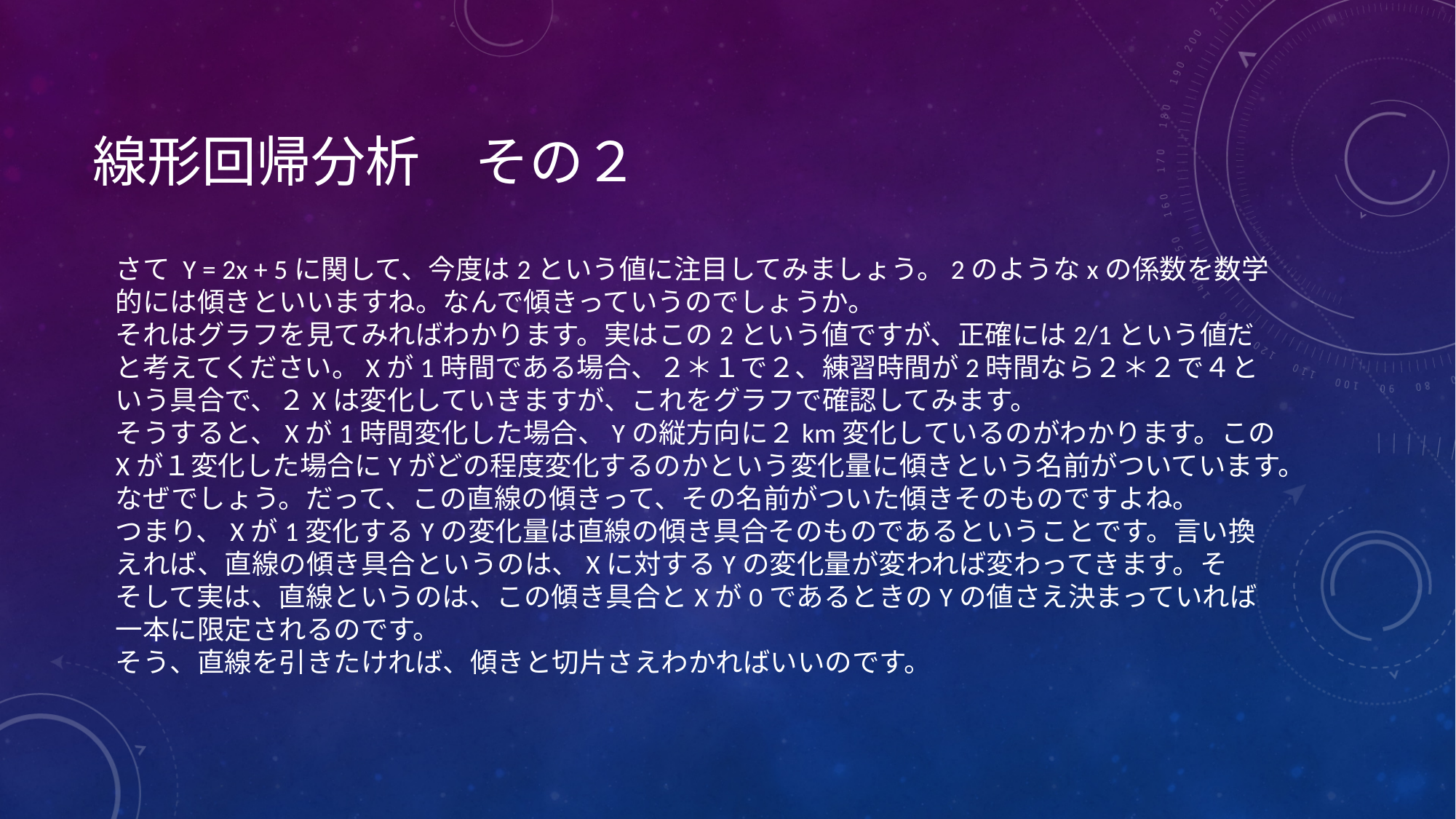

# 線形回帰分析　その２
さて Y = 2x + 5に関して、今度は2という値に注目してみましょう。2のようなxの係数を数学的には傾きといいますね。なんで傾きっていうのでしょうか。
それはグラフを見てみればわかります。実はこの2という値ですが、正確には2/1という値だと考えてください。Xが1時間である場合、２＊１で２、練習時間が2時間なら２＊２で４という具合で、２Xは変化していきますが、これをグラフで確認してみます。
そうすると、Xが1時間変化した場合、Yの縦方向に２km変化しているのがわかります。このXが１変化した場合にYがどの程度変化するのかという変化量に傾きという名前がついています。なぜでしょう。だって、この直線の傾きって、その名前がついた傾きそのものですよね。
つまり、Xが1変化するYの変化量は直線の傾き具合そのものであるということです。言い換えれば、直線の傾き具合というのは、Xに対するYの変化量が変われば変わってきます。そ
そして実は、直線というのは、この傾き具合とXが0であるときのYの値さえ決まっていれば一本に限定されるのです。
そう、直線を引きたければ、傾きと切片さえわかればいいのです。